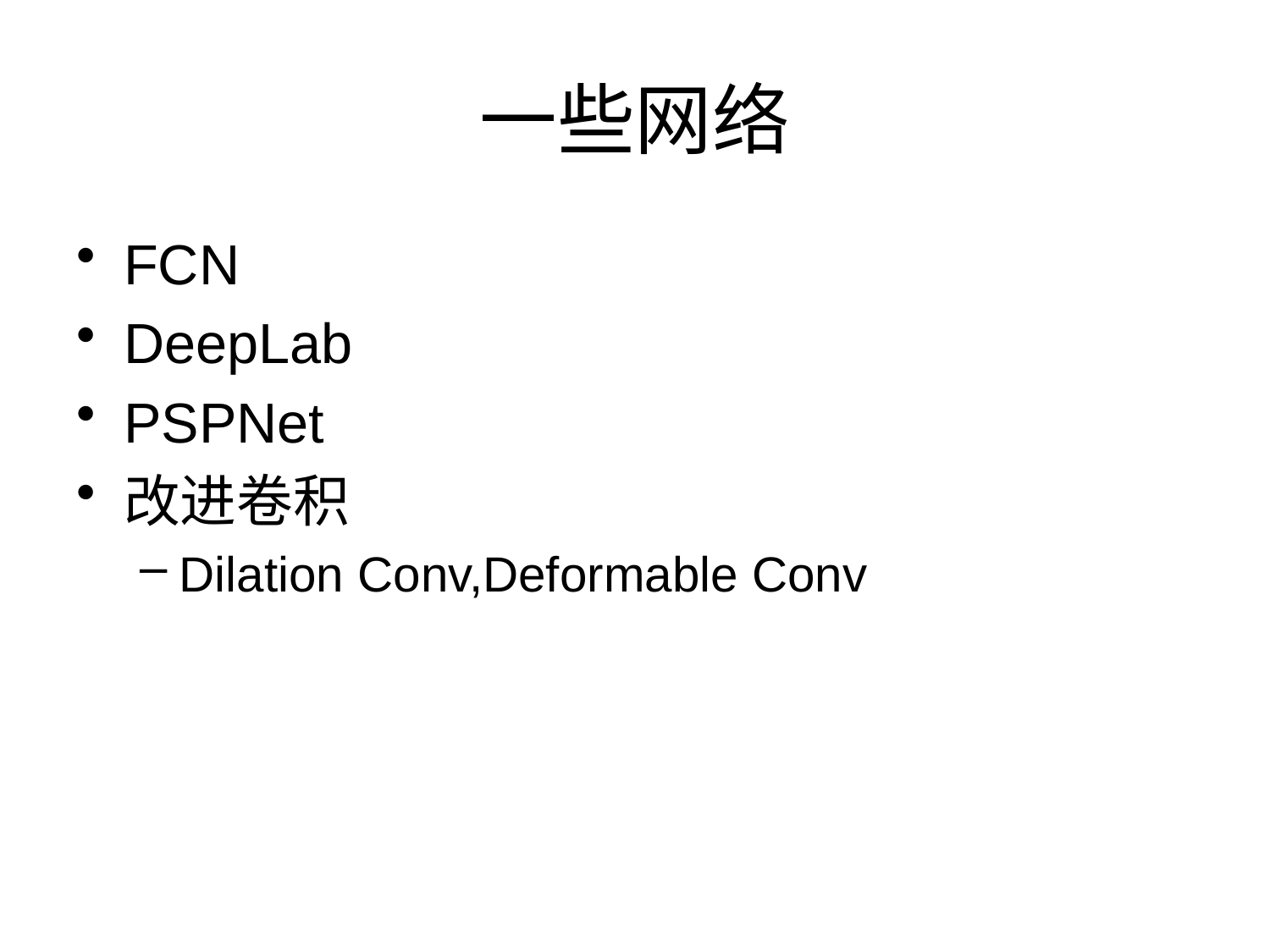

# 一些网络
FCN
DeepLab
PSPNet
改进卷积
Dilation Conv,Deformable Conv